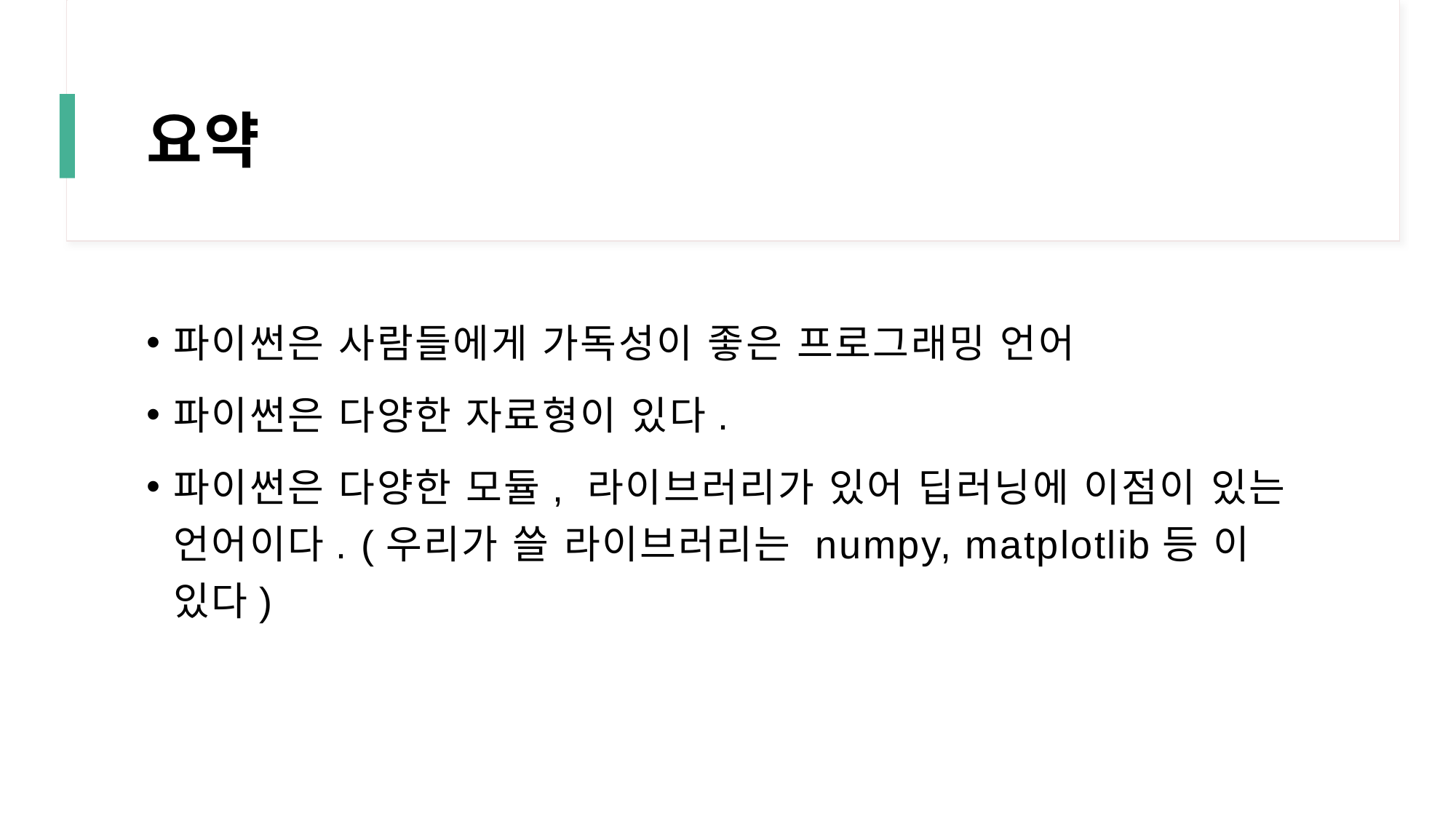

# 요약
파이썬은 사람들에게 가독성이 좋은 프로그래밍 언어
파이썬은 다양한 자료형이 있다.
파이썬은 다양한 모듈, 라이브러리가 있어 딥러닝에 이점이 있는 언어이다. (우리가 쓸 라이브러리는 numpy, matplotlib등 이 있다)